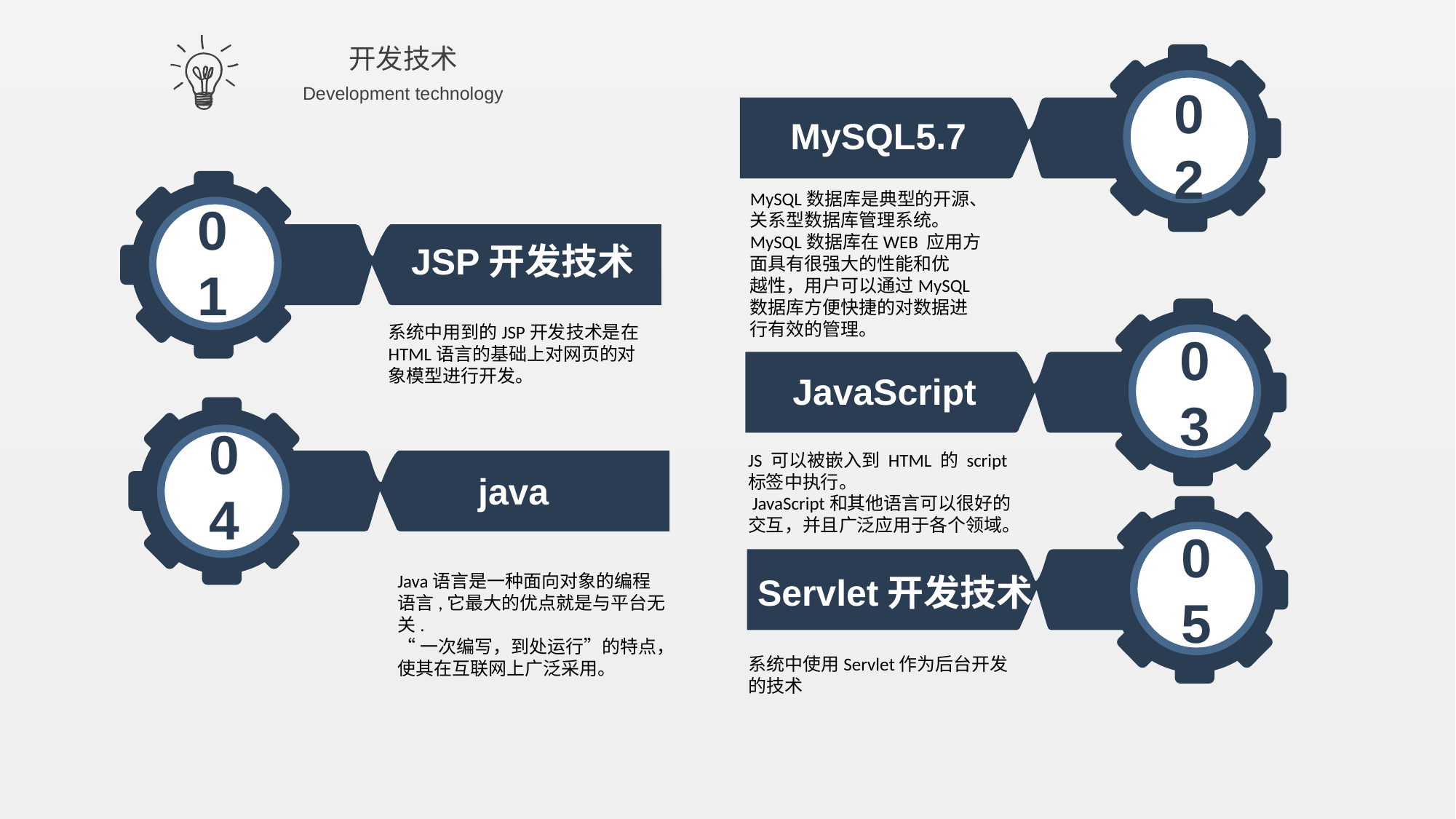

开发技术

02
MySQL5.7
Development technology

01

JSP开发技术
MySQL数据库是典型的开源、
关系型数据库管理系统。
MySQL数据库在WEB 应用方
面具有很强大的性能和优
越性，用户可以通过MySQL
数据库方便快捷的对数据进
行有效的管理。

03

 JavaScript
系统中用到的JSP开发技术是在
HTML语言的基础上对网页的对
象模型进行开发。

04

java
JS 可以被嵌入到 HTML 的 script 标签中执行。
 JavaScript和其他语言可以很好的交互，并且广泛应用于各个领域。

05

 Servlet开发技术

Java语言是一种面向对象的编程语言,它最大的优点就是与平台无关.
“一次编写，到处运行”的特点，使其在互联网上广泛采用。
系统中使用Servlet作为后台开发的技术